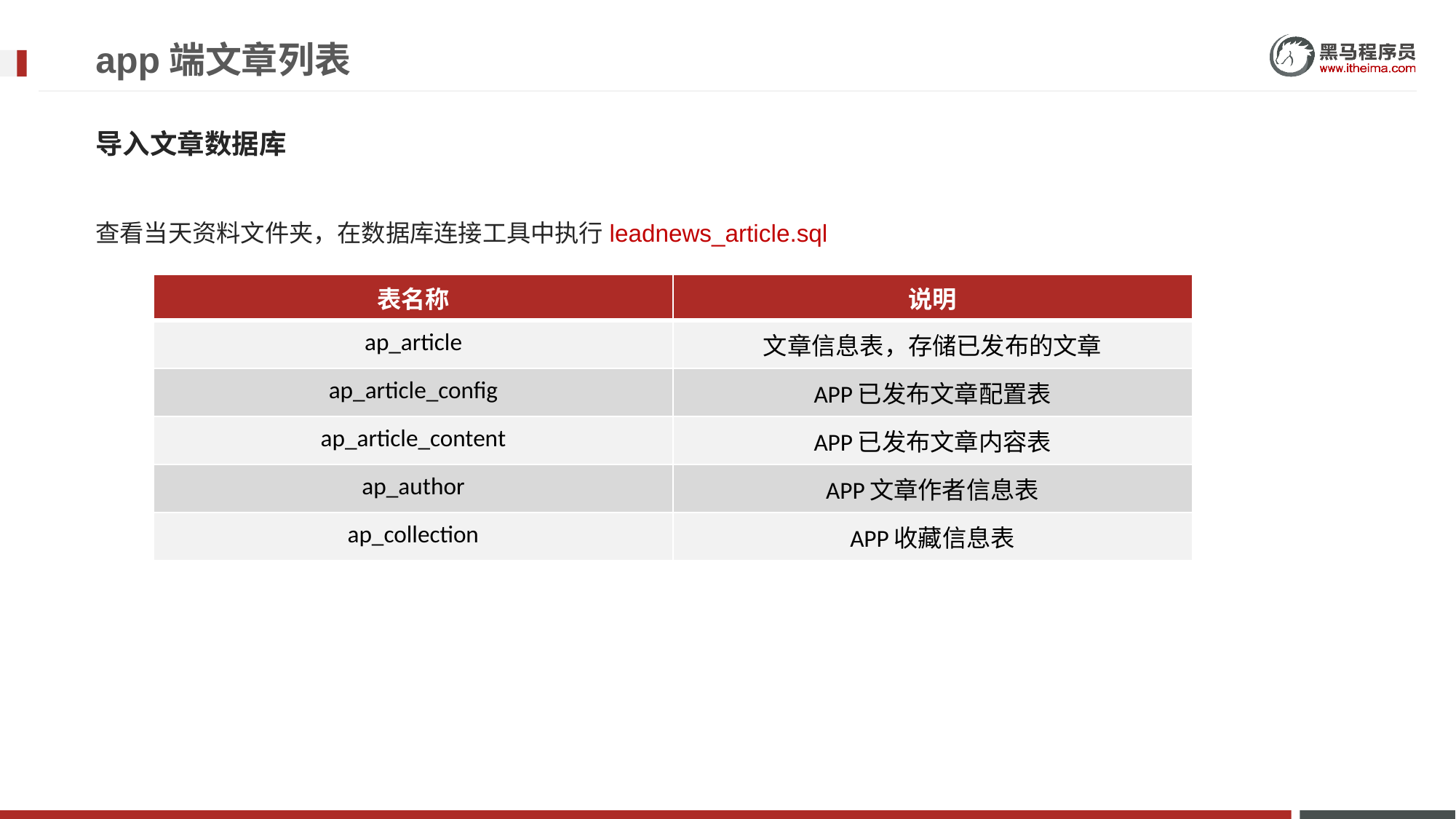

# app端文章列表
导入文章数据库
查看当天资料文件夹，在数据库连接工具中执行leadnews_article.sql
| 表名称 | 说明 |
| --- | --- |
| ap\_article | 文章信息表，存储已发布的文章 |
| ap\_article\_config | APP已发布文章配置表 |
| ap\_article\_content | APP已发布文章内容表 |
| ap\_author | APP文章作者信息表 |
| ap\_collection | APP收藏信息表 |